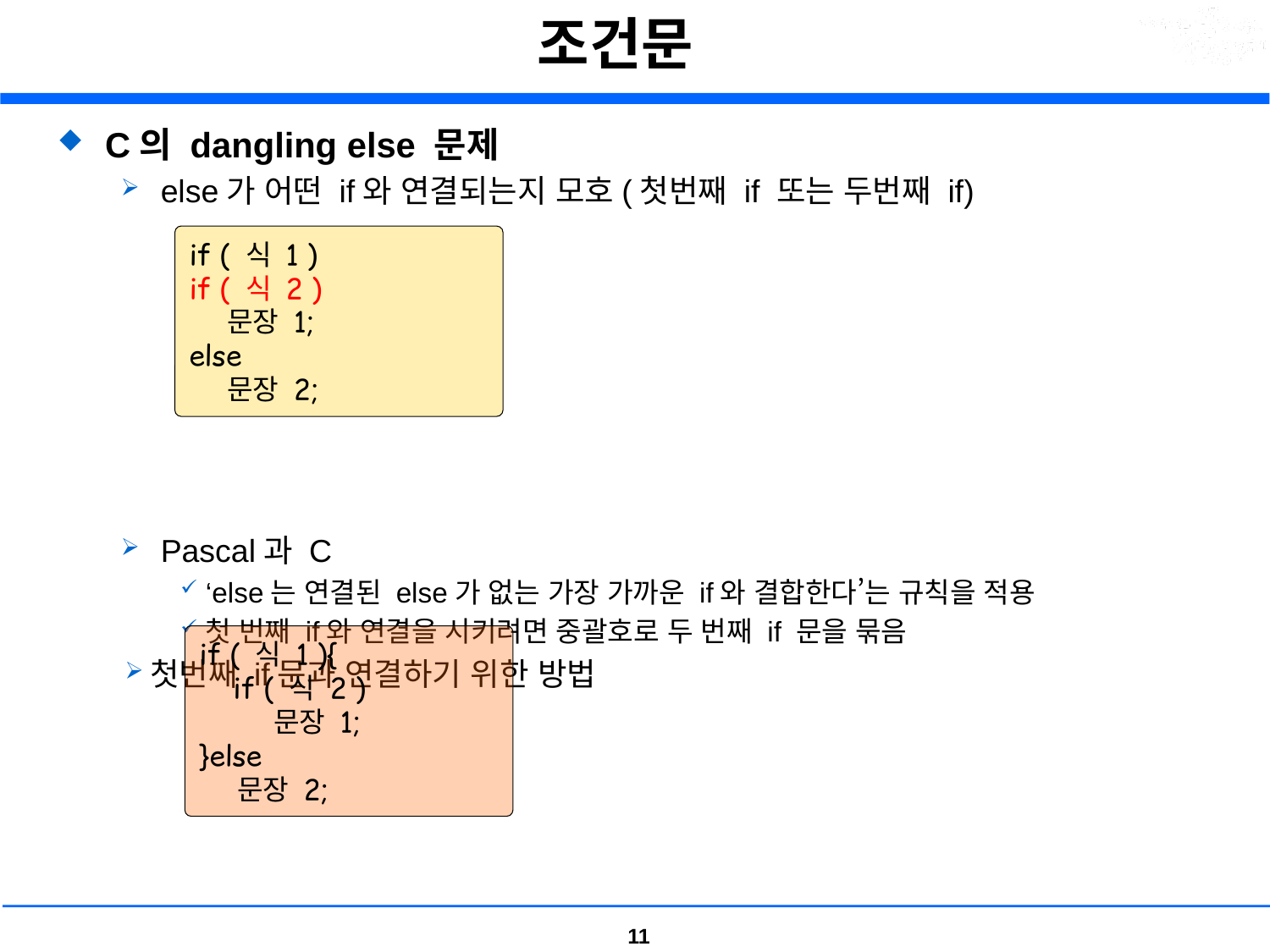

# 조건문
C의 dangling else 문제
else가 어떤 if와 연결되는지 모호(첫번째 if 또는 두번째 if)

Pascal과 C
‘else는 연결된 else가 없는 가장 가까운 if와 결합한다’는 규칙을 적용
첫 번째 if와 연결을 시키려면 중괄호로 두 번째 if 문을 묶음
첫번째 if문과 연결하기 위한 방법

if ( 식 1 )
if ( 식 2 )
    문장 1;
else
    문장 2;
if ( 식 1 ){
    if ( 식 2 )
        문장 1;
}else
    문장 2;